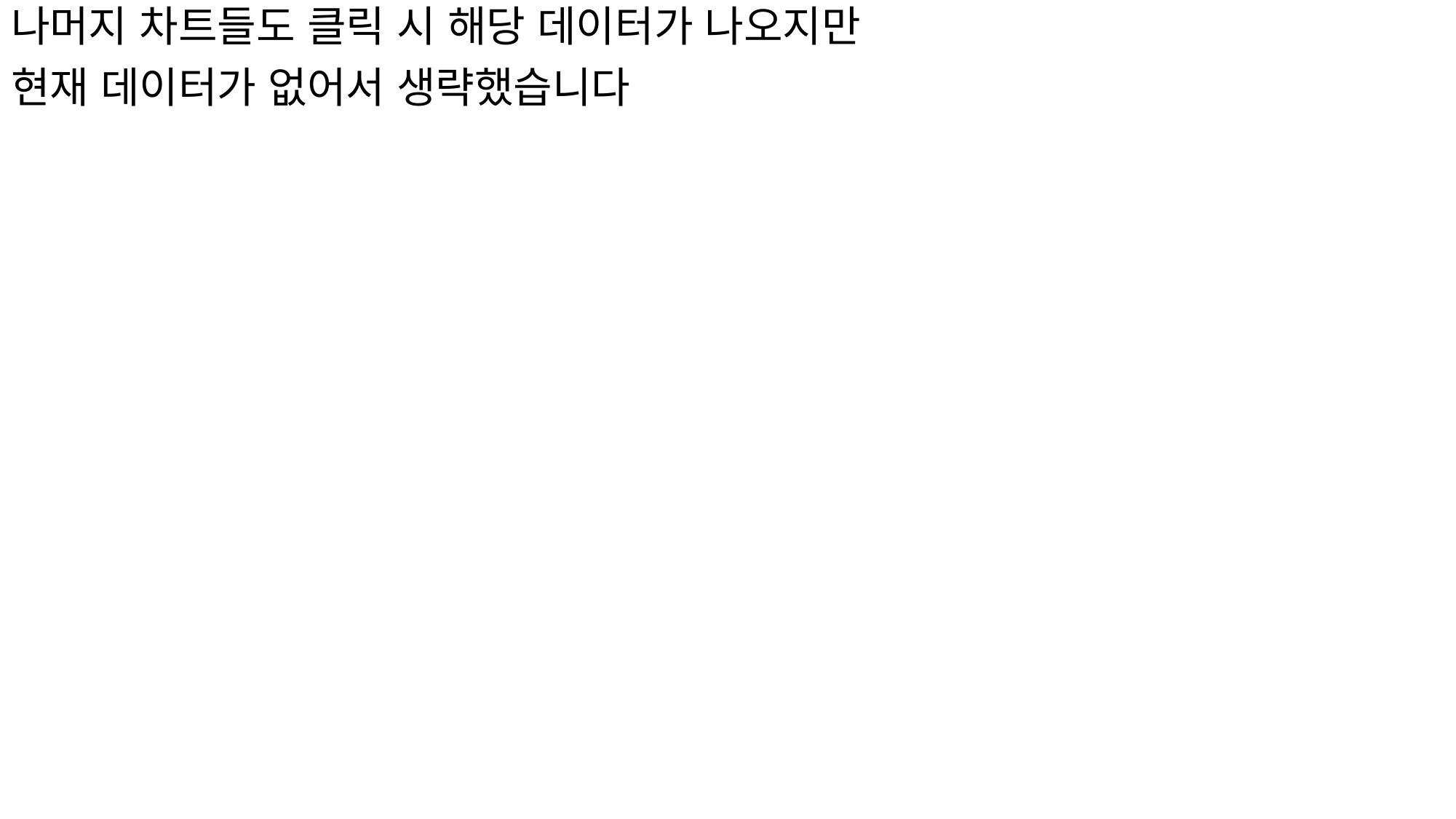

나머지 차트들도 클릭 시 해당 데이터가 나오지만
현재 데이터가 없어서 생략했습니다